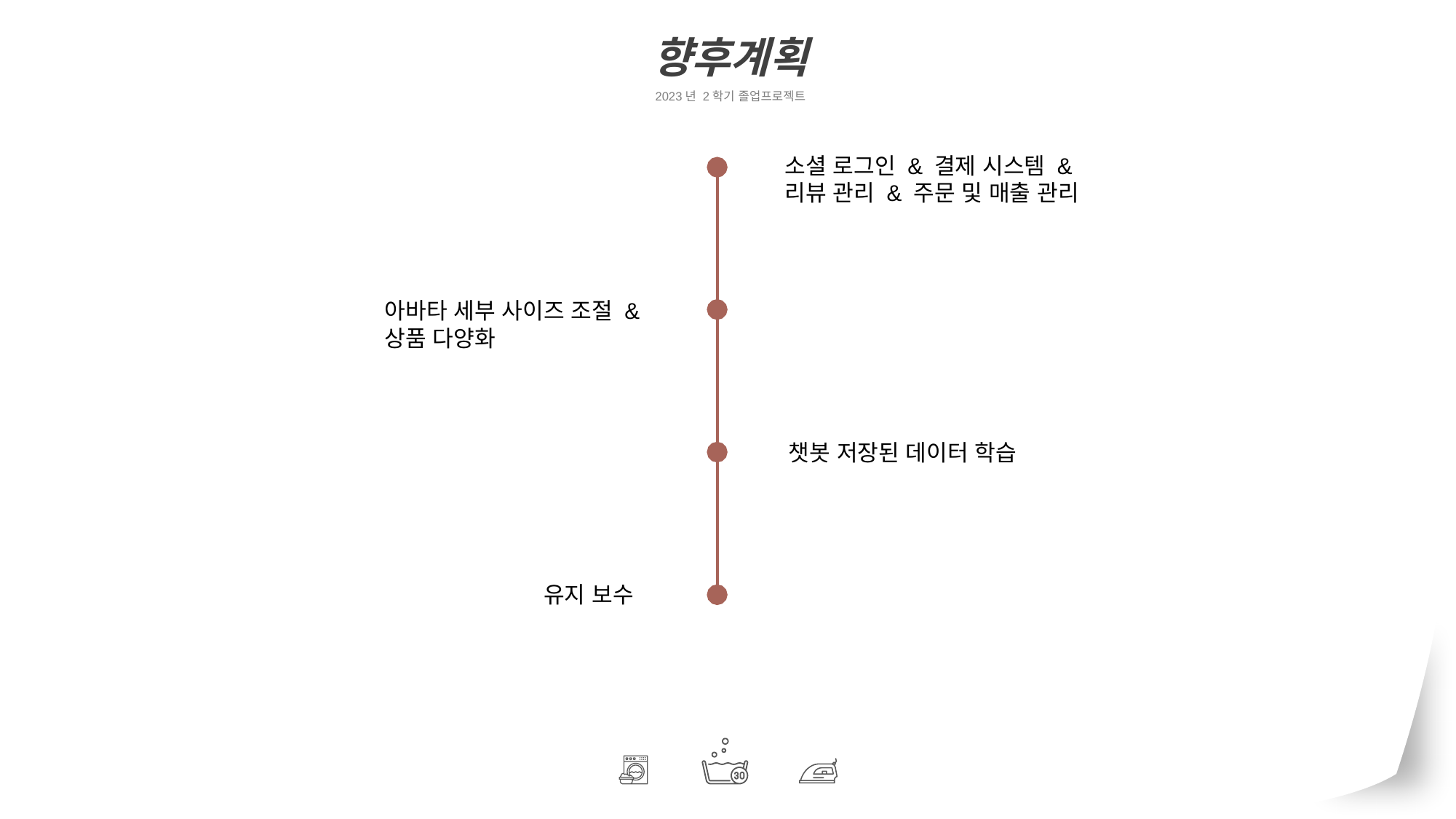

향후계획
2023년 2학기 졸업프로젝트
소셜 로그인 & 결제 시스템 &
리뷰 관리 & 주문 및 매출 관리

아바타 세부 사이즈 조절 &
상품 다양화

챗봇 저장된 데이터 학습

유지 보수